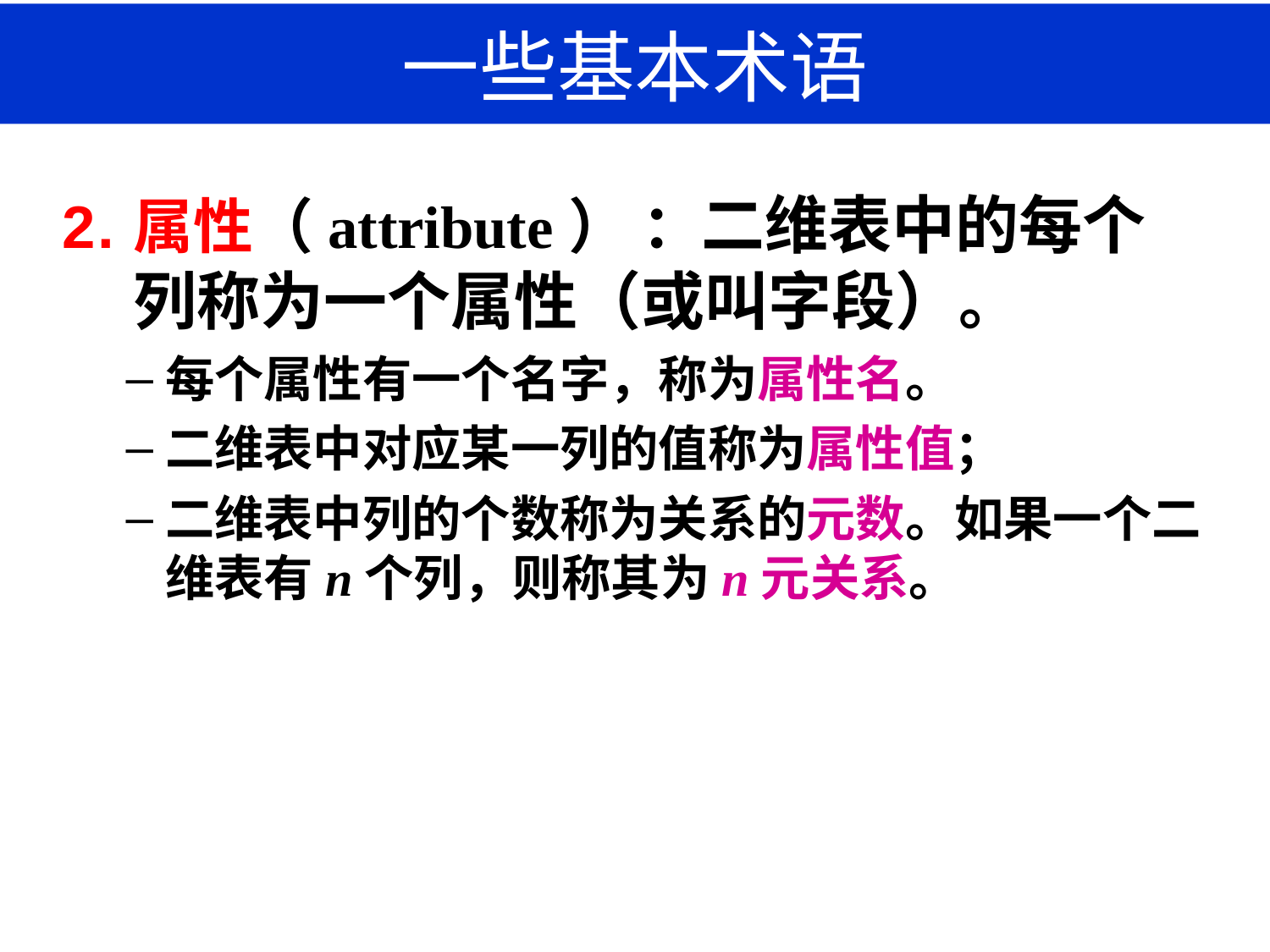

# 一些基本术语
属性（attribute） ：二维表中的每个列称为一个属性（或叫字段）。
每个属性有一个名字，称为属性名。
二维表中对应某一列的值称为属性值；
二维表中列的个数称为关系的元数。如果一个二维表有n个列，则称其为n元关系。